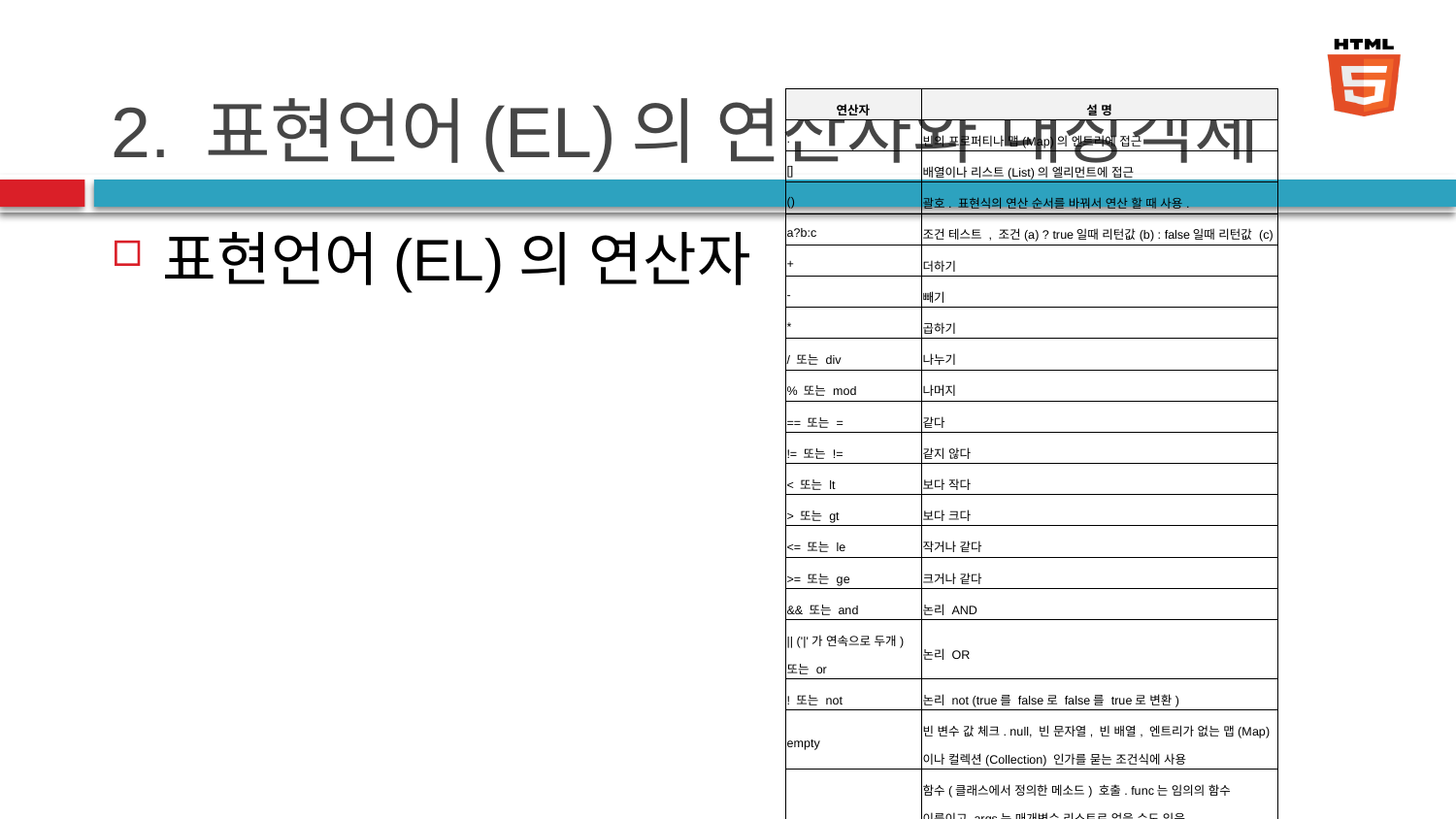

# 2. 표현언어(EL)의 연산자와 내장객체
| 연산자 | 설 명 |
| --- | --- |
| . | 빈의 프로퍼티나 맵(Map)의 엔트리에 접근 |
| [] | 배열이나 리스트(List)의 엘리먼트에 접근 |
| () | 괄호. 표현식의 연산 순서를 바꿔서 연산 할 때 사용. |
| a?b:c | 조건 테스트 , 조건(a) ? true일때 리턴값(b) : false일때 리턴값 (c) |
| + | 더하기 |
| - | 빼기 |
| \* | 곱하기 |
| / 또는 div | 나누기 |
| % 또는 mod | 나머지 |
| == 또는 = | 같다 |
| != 또는 != | 같지 않다 |
| < 또는 lt | 보다 작다 |
| > 또는 gt | 보다 크다 |
| <= 또는 le | 작거나 같다 |
| >= 또는 ge | 크거나 같다 |
| && 또는 and | 논리 AND |
| || ('|'가 연속으로 두개) 또는 or | 논리 OR |
| ! 또는 not | 논리 not (true를 false로 false를 true로 변환) |
| empty | 빈 변수 값 체크. null, 빈 문자열, 빈 배열, 엔트리가 없는 맵(Map)이나 컬렉션(Collection) 인가를 묻는 조건식에 사용 |
| func(args) | 함수(클래스에서 정의한 메소드) 호출. func는 임의의 함수 이름이고 args는 매개변수 리스트로 없을 수도 있음. ${ns:func(args1, args2,...)} 과 같이 사용된다. 여기서 ns는 func()메소드가 속한 클래스의 prefix. |
표현언어(EL)의 연산자